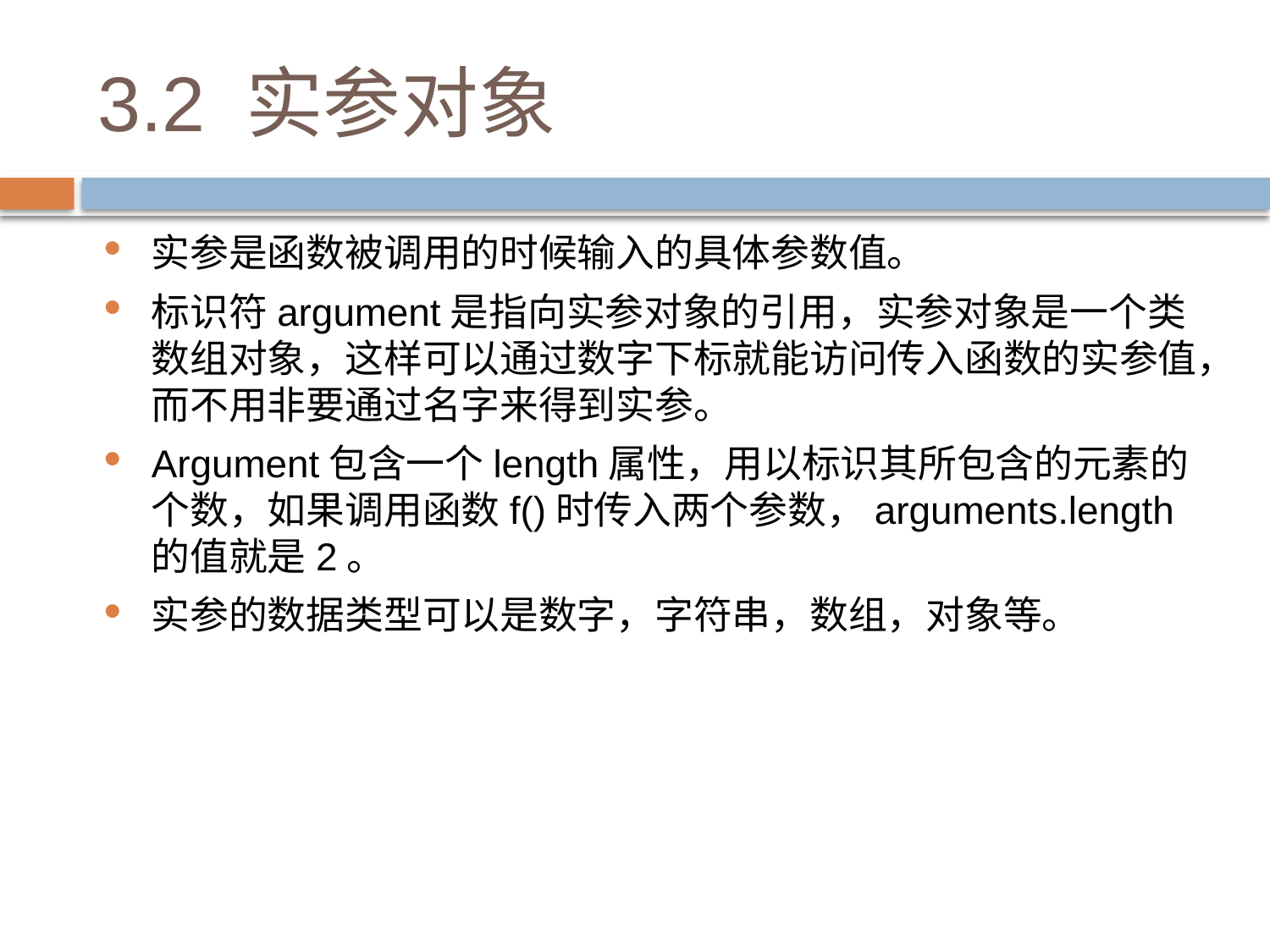

# 3.2 实参对象
实参是函数被调用的时候输入的具体参数值。
标识符argument是指向实参对象的引用，实参对象是一个类数组对象，这样可以通过数字下标就能访问传入函数的实参值，而不用非要通过名字来得到实参。
Argument包含一个length属性，用以标识其所包含的元素的个数，如果调用函数f()时传入两个参数，arguments.length的值就是2。
实参的数据类型可以是数字，字符串，数组，对象等。